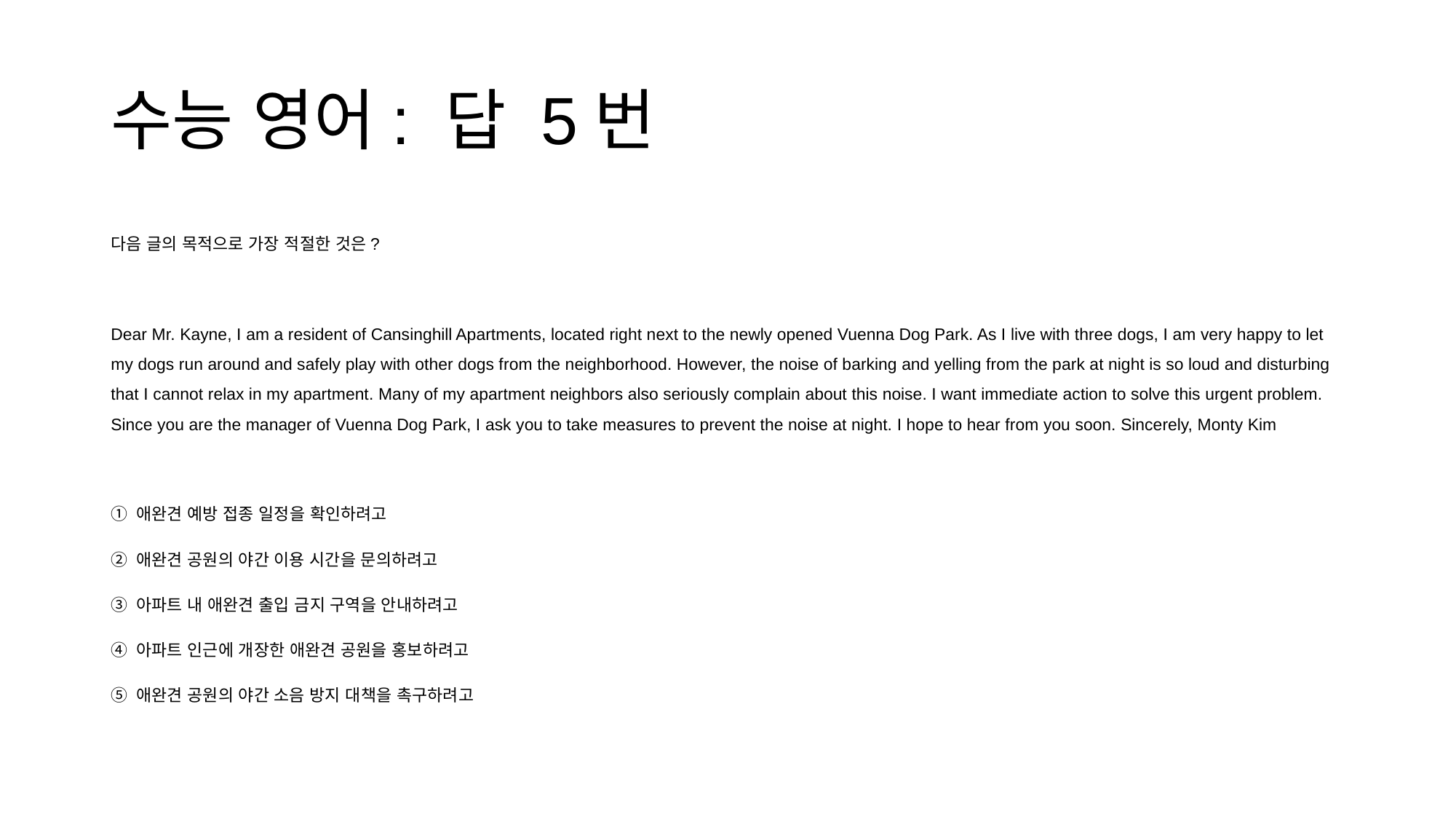

# 수능 영어: 답 5번
다음 글의 목적으로 가장 적절한 것은?

Dear Mr. Kayne, I am a resident of Cansinghill Apartments, located right next to the newly opened Vuenna Dog Park. As I live with three dogs, I am very happy to let my dogs run around and safely play with other dogs from the neighborhood. However, the noise of barking and yelling from the park at night is so loud and disturbing that I cannot relax in my apartment. Many of my apartment neighbors also seriously complain about this noise. I want immediate action to solve this urgent problem. Since you are the manager of Vuenna Dog Park, I ask you to take measures to prevent the noise at night. I hope to hear from you soon. Sincerely, Monty Kim

① 애완견 예방 접종 일정을 확인하려고
② 애완견 공원의 야간 이용 시간을 문의하려고
③ 아파트 내 애완견 출입 금지 구역을 안내하려고
④ 아파트 인근에 개장한 애완견 공원을 홍보하려고
⑤ 애완견 공원의 야간 소음 방지 대책을 촉구하려고